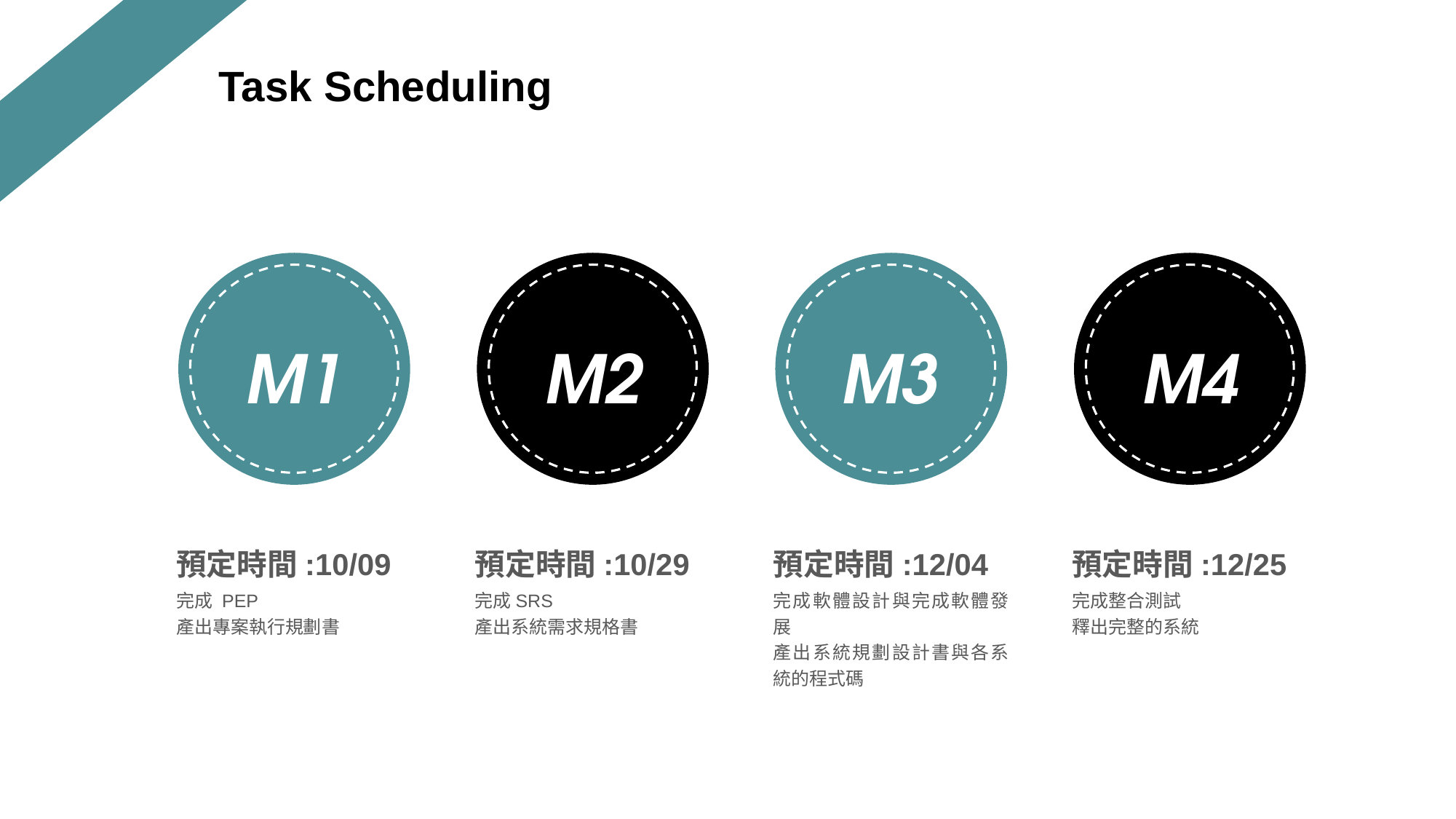

Task Scheduling

M1
M2
M3
M4
預定時間:10/09
完成 PEP
產出專案執行規劃書
預定時間:10/29
完成SRS
產出系統需求規格書
預定時間:12/04
完成軟體設計與完成軟體發展
產出系統規劃設計書與各系統的程式碼
預定時間:12/25
完成整合測試
釋出完整的系統